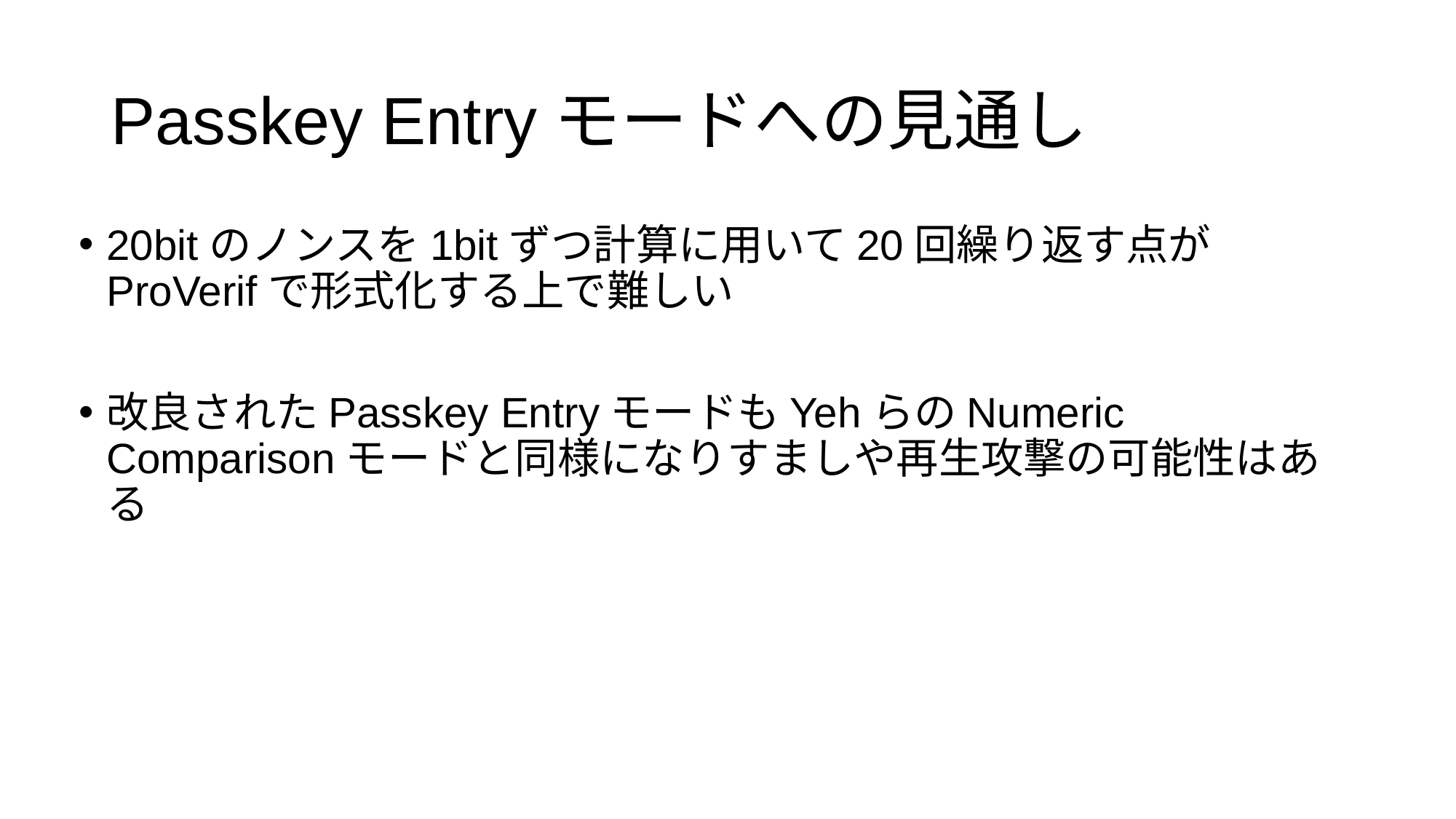

# Passkey Entryモードへの見通し
20bitのノンスを1bitずつ計算に用いて20回繰り返す点がProVerifで形式化する上で難しい

改良されたPasskey EntryモードもYehらのNumeric Comparisonモードと同様になりすましや再生攻撃の可能性はある